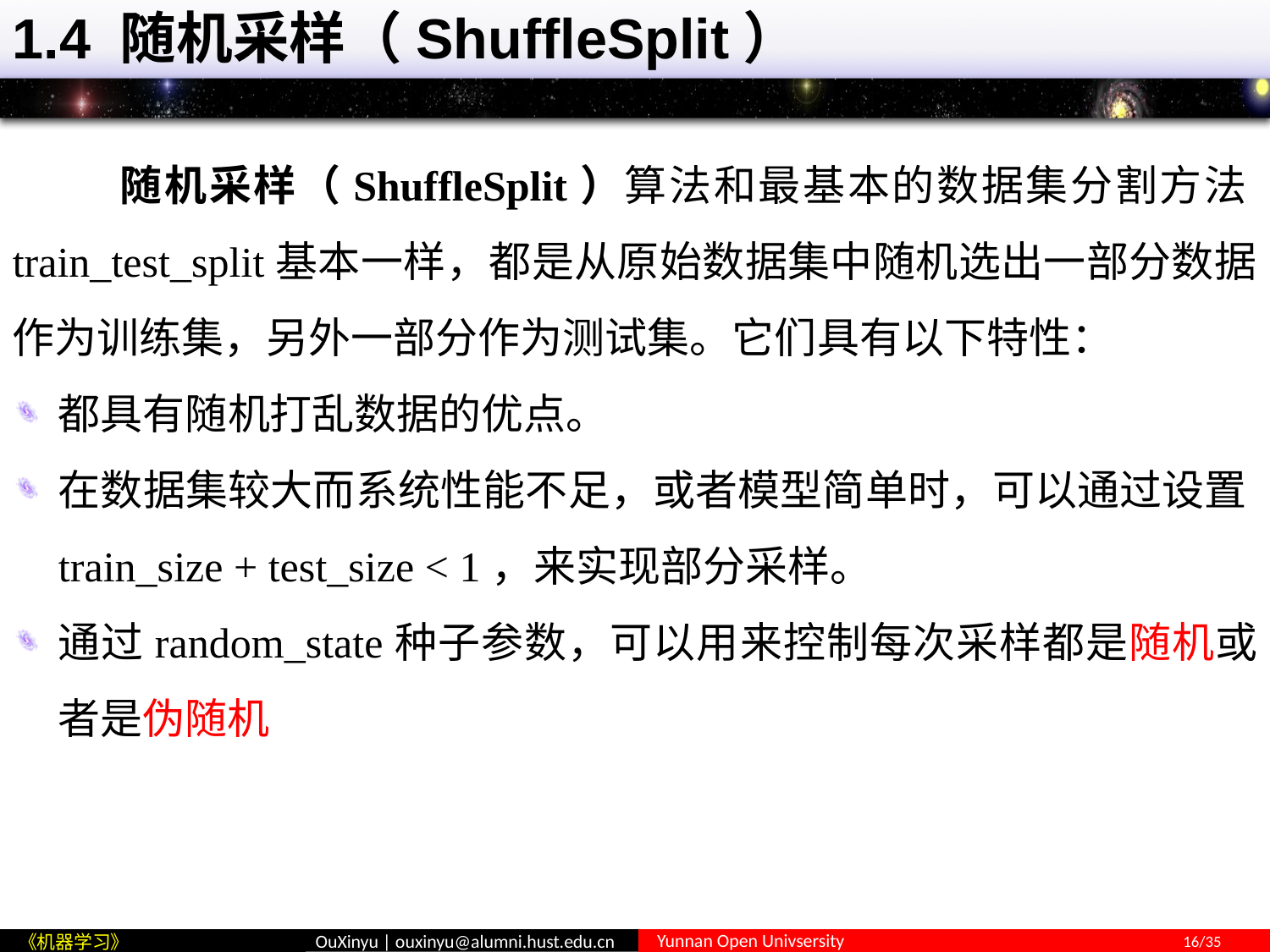

# 1.4 随机采样（ShuffleSplit）
        随机采样（ShuffleSplit）算法和最基本的数据集分割方法train_test_split基本一样，都是从原始数据集中随机选出一部分数据作为训练集，另外一部分作为测试集。它们具有以下特性：
都具有随机打乱数据的优点。
在数据集较大而系统性能不足，或者模型简单时，可以通过设置train_size + test_size < 1，来实现部分采样。
通过random_state种子参数，可以用来控制每次采样都是随机或者是伪随机